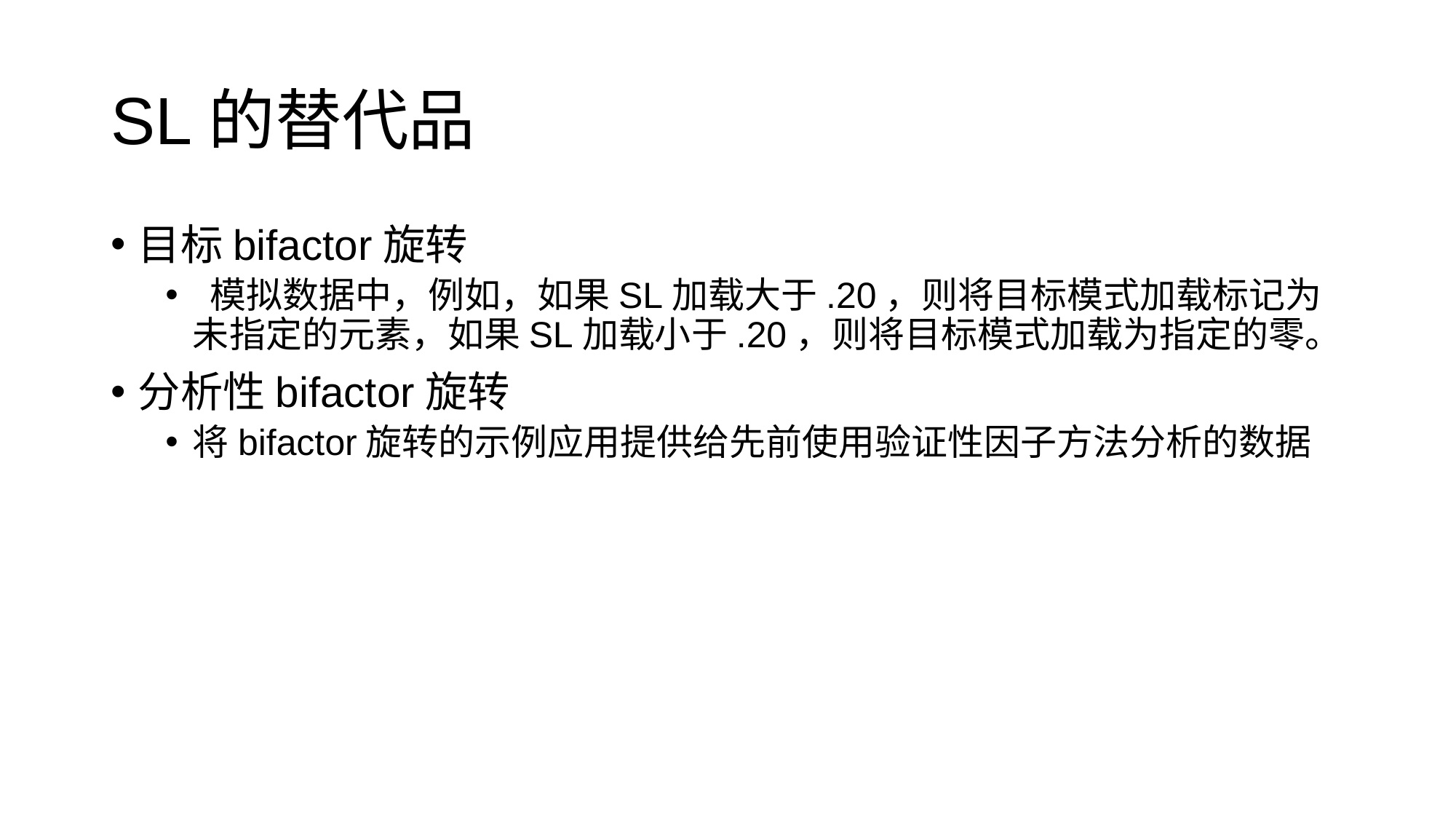

# SL的替代品
目标bifactor旋转
 模拟数据中，例如，如果SL加载大于.20，则将目标模式加载标记为未指定的元素，如果SL加载小于.20，则将目标模式加载为指定的零。
分析性bifactor旋转
将bifactor旋转的示例应用提供给先前使用验证性因子方法分析的数据